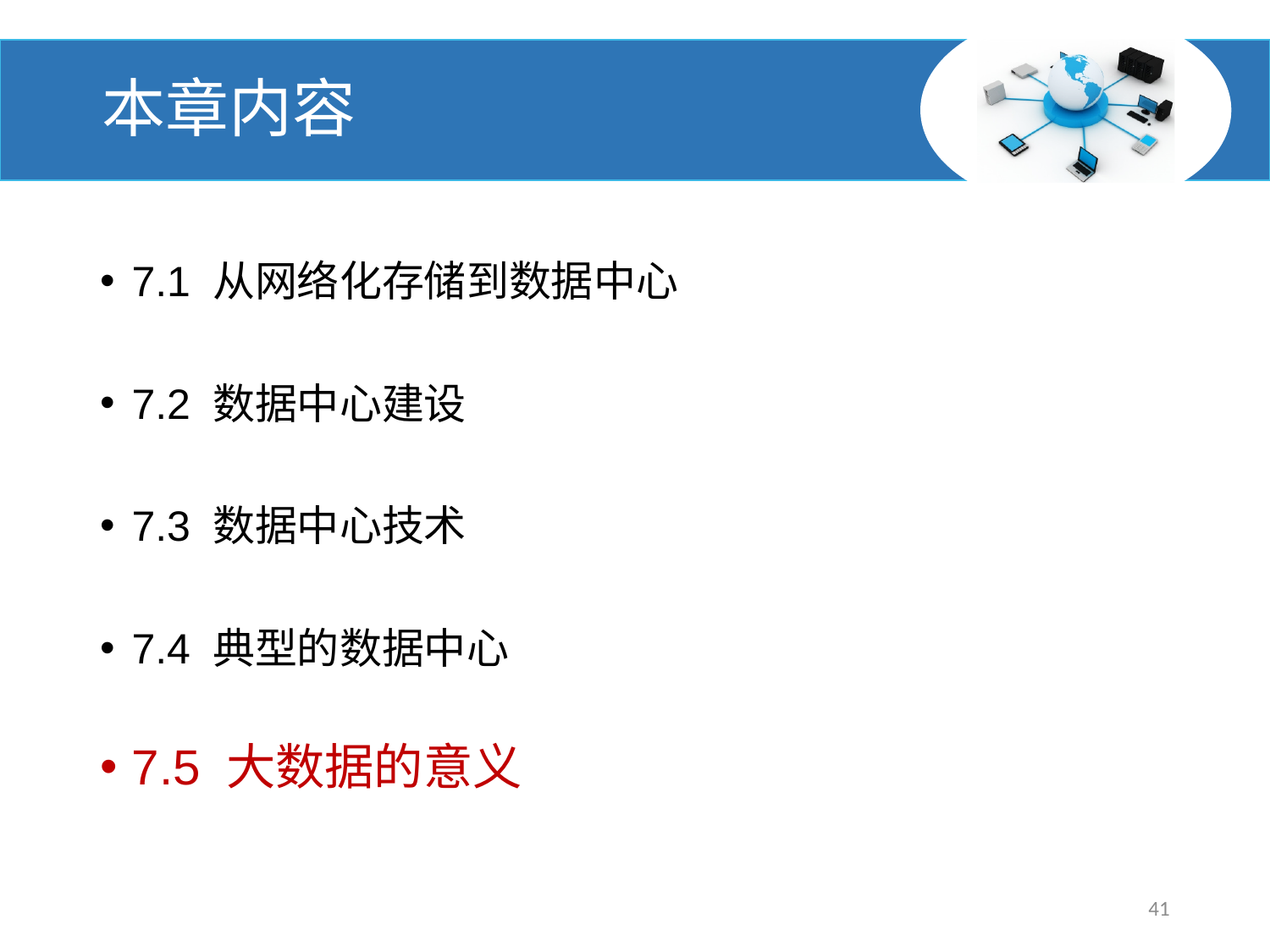

# 本章内容
7.1 从网络化存储到数据中心

7.2 数据中心建设

7.3 数据中心技术

7.4 典型的数据中心

7.5 大数据的意义

41